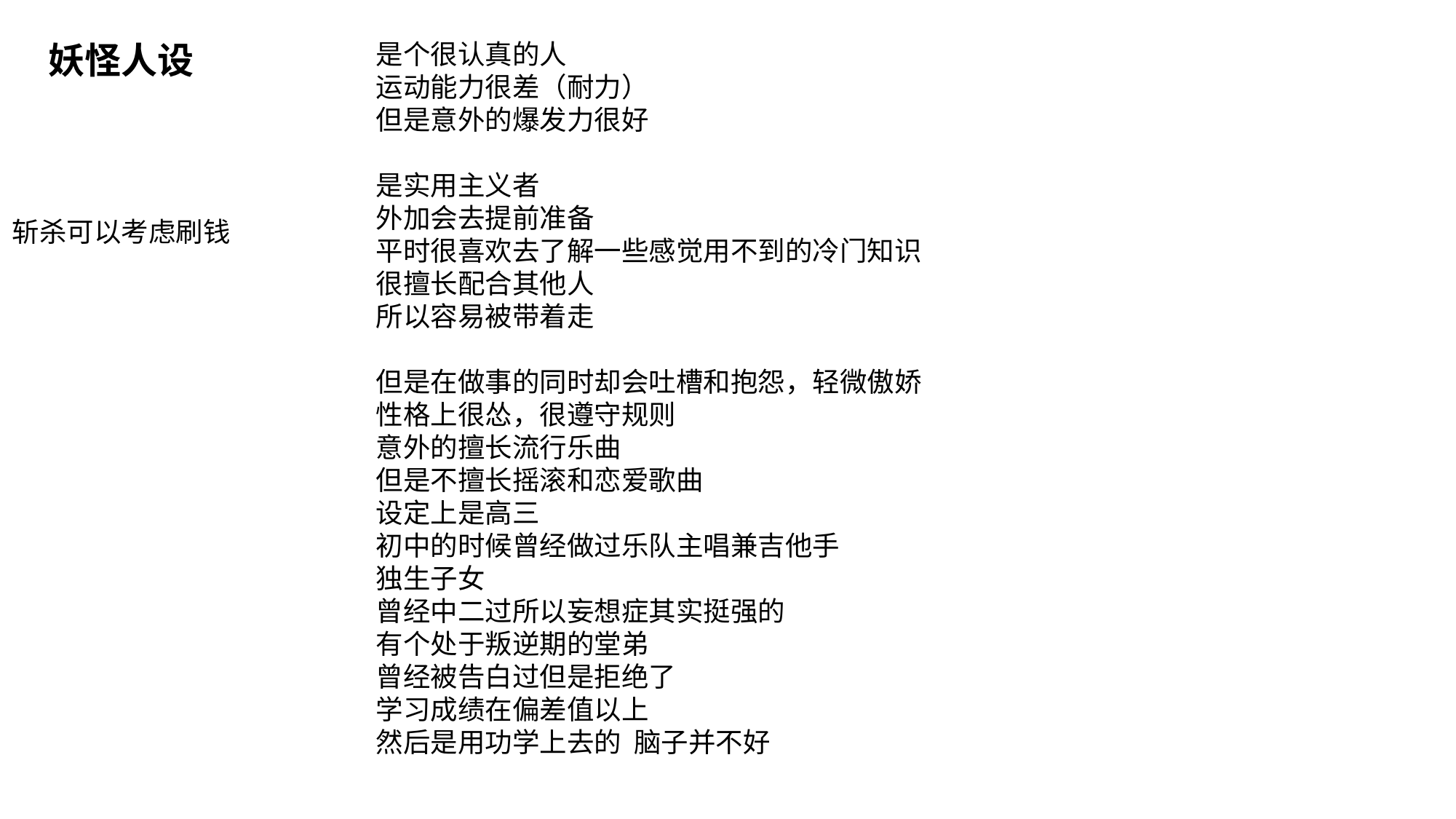

是个很认真的人
运动能力很差（耐力）
但是意外的爆发力很好
是实用主义者
外加会去提前准备
平时很喜欢去了解一些感觉用不到的冷门知识
很擅长配合其他人
所以容易被带着走
但是在做事的同时却会吐槽和抱怨，轻微傲娇
性格上很怂，很遵守规则
意外的擅长流行乐曲
但是不擅长摇滚和恋爱歌曲
设定上是高三
初中的时候曾经做过乐队主唱兼吉他手
独生子女
曾经中二过所以妄想症其实挺强的
有个处于叛逆期的堂弟
曾经被告白过但是拒绝了
学习成绩在偏差值以上
然后是用功学上去的  脑子并不好
妖怪人设
斩杀可以考虑刷钱